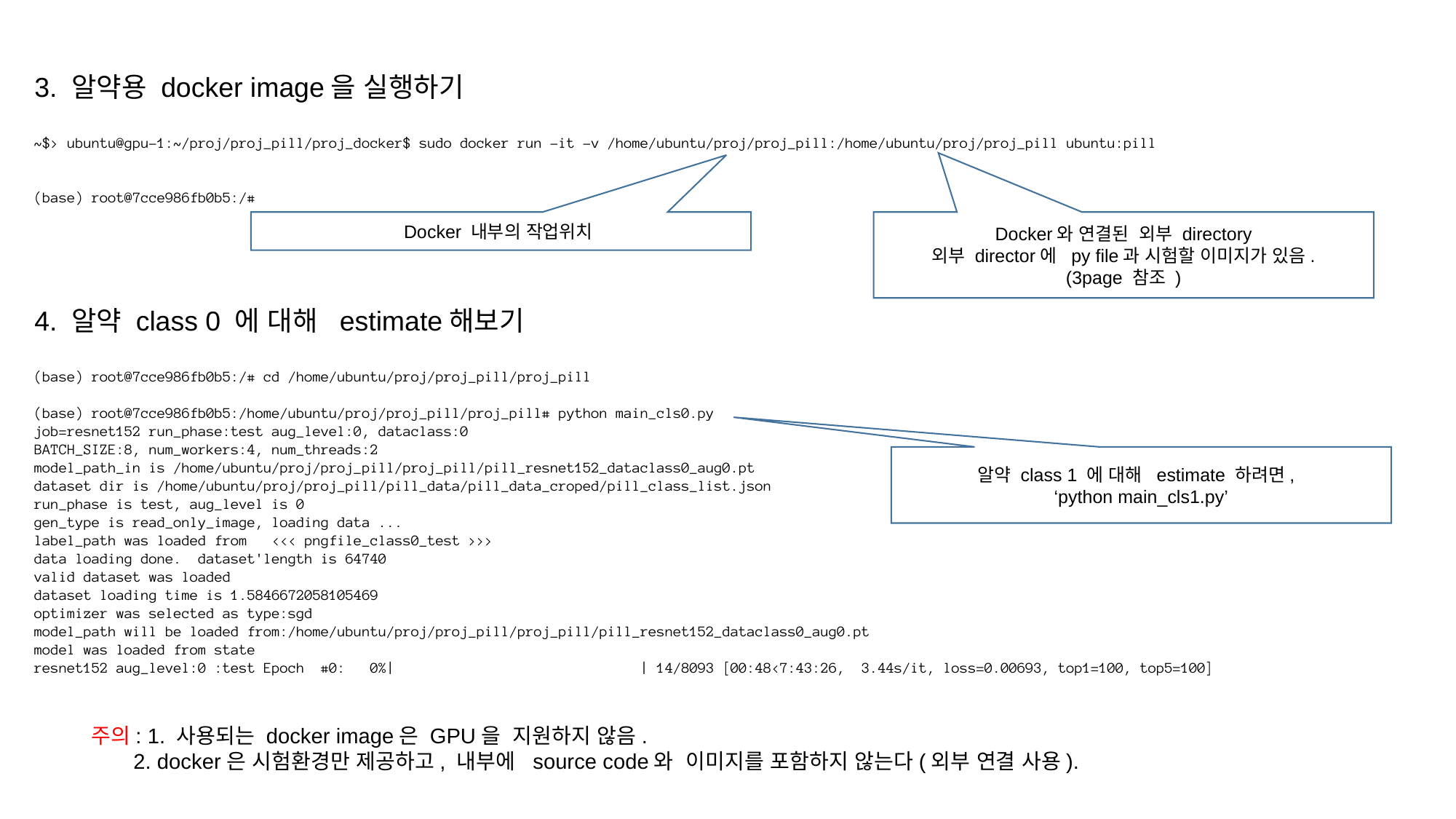

3. 알약용 docker image을 실행하기
~$> ubuntu@gpu-1:~/proj/proj_pill/proj_docker$ sudo docker run -it -v /home/ubuntu/proj/proj_pill:/home/ubuntu/proj/proj_pill ubuntu:pill

(base) root@7cce986fb0b5:/#

Docker 내부의 작업위치
Docker와 연결된  외부 directory
외부 director에  py file과 시험할 이미지가 있음.
(3page 참조 )
4. 알약 class 0 에 대해  estimate해보기
(base) root@7cce986fb0b5:/# cd /home/ubuntu/proj/proj_pill/proj_pill

(base) root@7cce986fb0b5:/home/ubuntu/proj/proj_pill/proj_pill# python main_cls0.py
job=resnet152 run_phase:test aug_level:0, dataclass:0
BATCH_SIZE:8, num_workers:4, num_threads:2
model_path_in is /home/ubuntu/proj/proj_pill/proj_pill/pill_resnet152_dataclass0_aug0.pt
dataset dir is /home/ubuntu/proj/proj_pill/pill_data/pill_data_croped/pill_class_list.json
run_phase is test, aug_level is 0
gen_type is read_only_image, loading data ...
label_path was loaded from   <<< pngfile_class0_test >>>
data loading done.  dataset'length is 64740
valid dataset was loaded
dataset loading time is 1.5846672058105469
optimizer was selected as type:sgd
model_path will be loaded from:/home/ubuntu/proj/proj_pill/proj_pill/pill_resnet152_dataclass0_aug0.pt
model was loaded from state
resnet152 aug_level:0 :test Epoch  #0:   0%|                              | 14/8093 [00:48<7:43:26,  3.44s/it, loss=0.00693, top1=100, top5=100]
알약 class 1 에 대해  estimate 하려면,
‘python main_cls1.py’
주의: 1. 사용되는 docker image은 GPU을  지원하지 않음.
       2. docker은 시험환경만 제공하고, 내부에  source code와  이미지를 포함하지 않는다(외부 연결 사용).